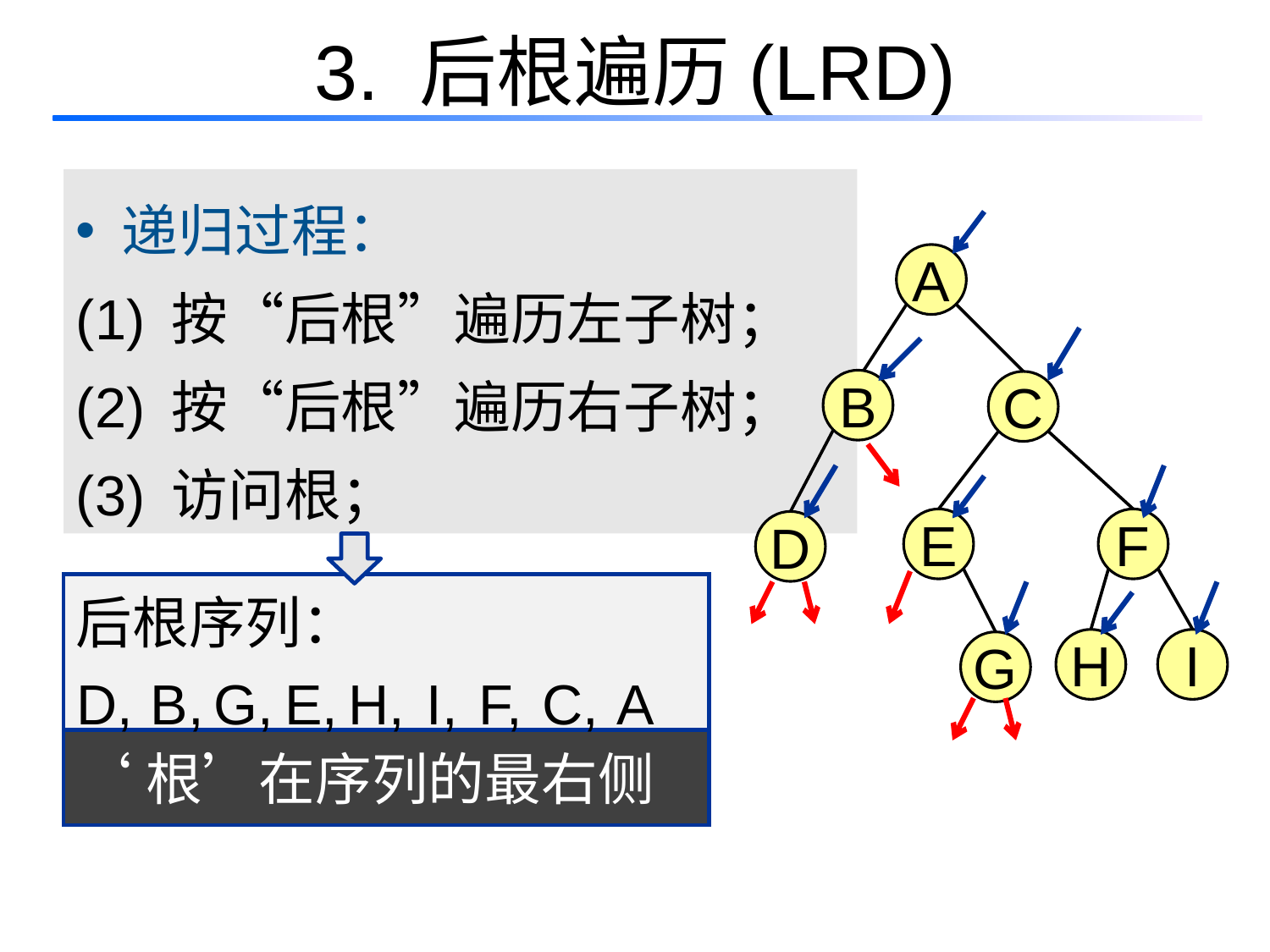

3. 后根遍历(LRD)

 递归过程：
 按“后根”遍历左子树；
 按“后根”遍历右子树；
 访问根；
A
B
C
E
F
D

后根序列：

H
I
G
D,
B,
G,
E,
H,
I,
F,
C,
A
‘根’在序列的最右侧